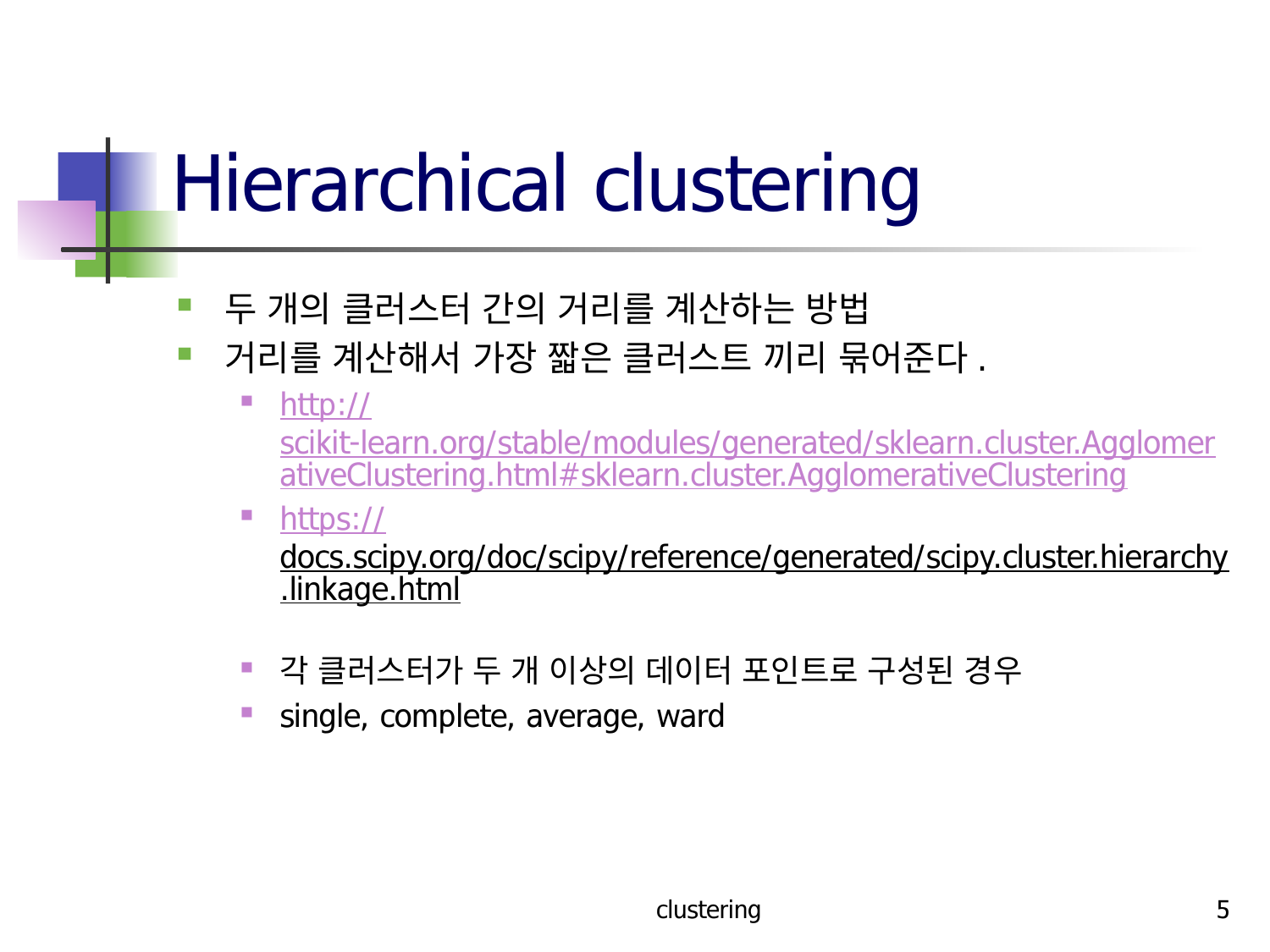

# Hierarchical clustering
두 개의 클러스터 간의 거리를 계산하는 방법
거리를 계산해서 가장 짧은 클러스트 끼리 묶어준다.
http://scikit-learn.org/stable/modules/generated/sklearn.cluster.AgglomerativeClustering.html#sklearn.cluster.AgglomerativeClustering
https://docs.scipy.org/doc/scipy/reference/generated/scipy.cluster.hierarchy.linkage.html
각 클러스터가 두 개 이상의 데이터 포인트로 구성된 경우
single, complete, average, ward
clustering
5